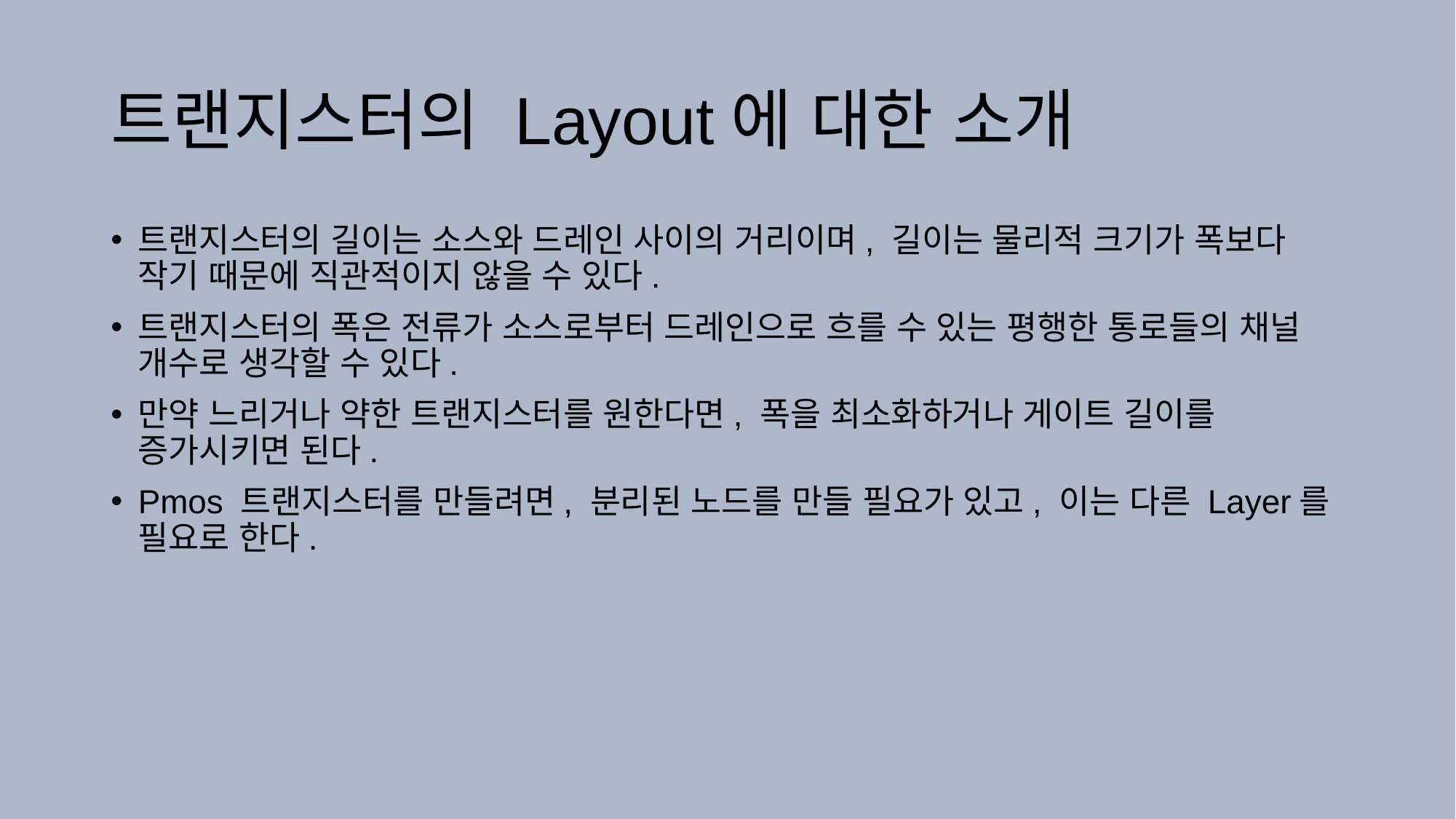

# 트랜지스터의 Layout에 대한 소개
트랜지스터의 길이는 소스와 드레인 사이의 거리이며, 길이는 물리적 크기가 폭보다 작기 때문에 직관적이지 않을 수 있다.
트랜지스터의 폭은 전류가 소스로부터 드레인으로 흐를 수 있는 평행한 통로들의 채널 개수로 생각할 수 있다.
만약 느리거나 약한 트랜지스터를 원한다면, 폭을 최소화하거나 게이트 길이를 증가시키면 된다.
Pmos 트랜지스터를 만들려면, 분리된 노드를 만들 필요가 있고, 이는 다른 Layer를 필요로 한다.